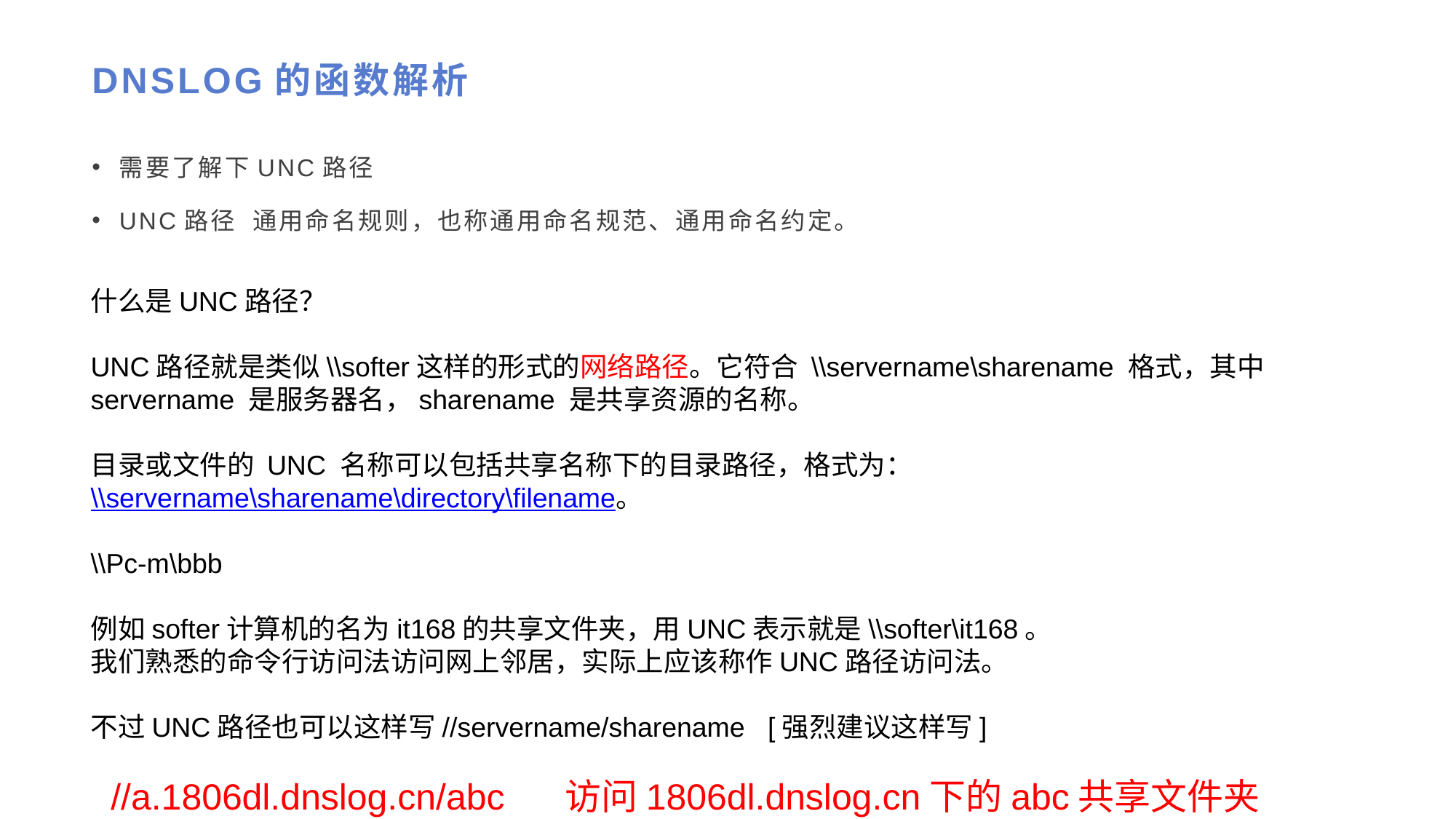

# DNSLOG的函数解析
需要了解下UNC路径
UNC路径  通用命名规则，也称通用命名规范、通用命名约定。

什么是UNC路径？

UNC路径就是类似\\softer这样的形式的网络路径。它符合 \\servername\sharename 格式，其中 servername 是服务器名，sharename 是共享资源的名称。

目录或文件的 UNC 名称可以包括共享名称下的目录路径，格式为：\\servername\sharename\directory\filename。

\\Pc-m\bbb

例如softer计算机的名为it168的共享文件夹，用UNC表示就是\\softer\it168。
我们熟悉的命令行访问法访问网上邻居，实际上应该称作UNC路径访问法。

不过UNC路径也可以这样写//servername/sharename   [强烈建议这样写]
//a.1806dl.dnslog.cn/abc     访问1806dl.dnslog.cn下的abc共享文件夹